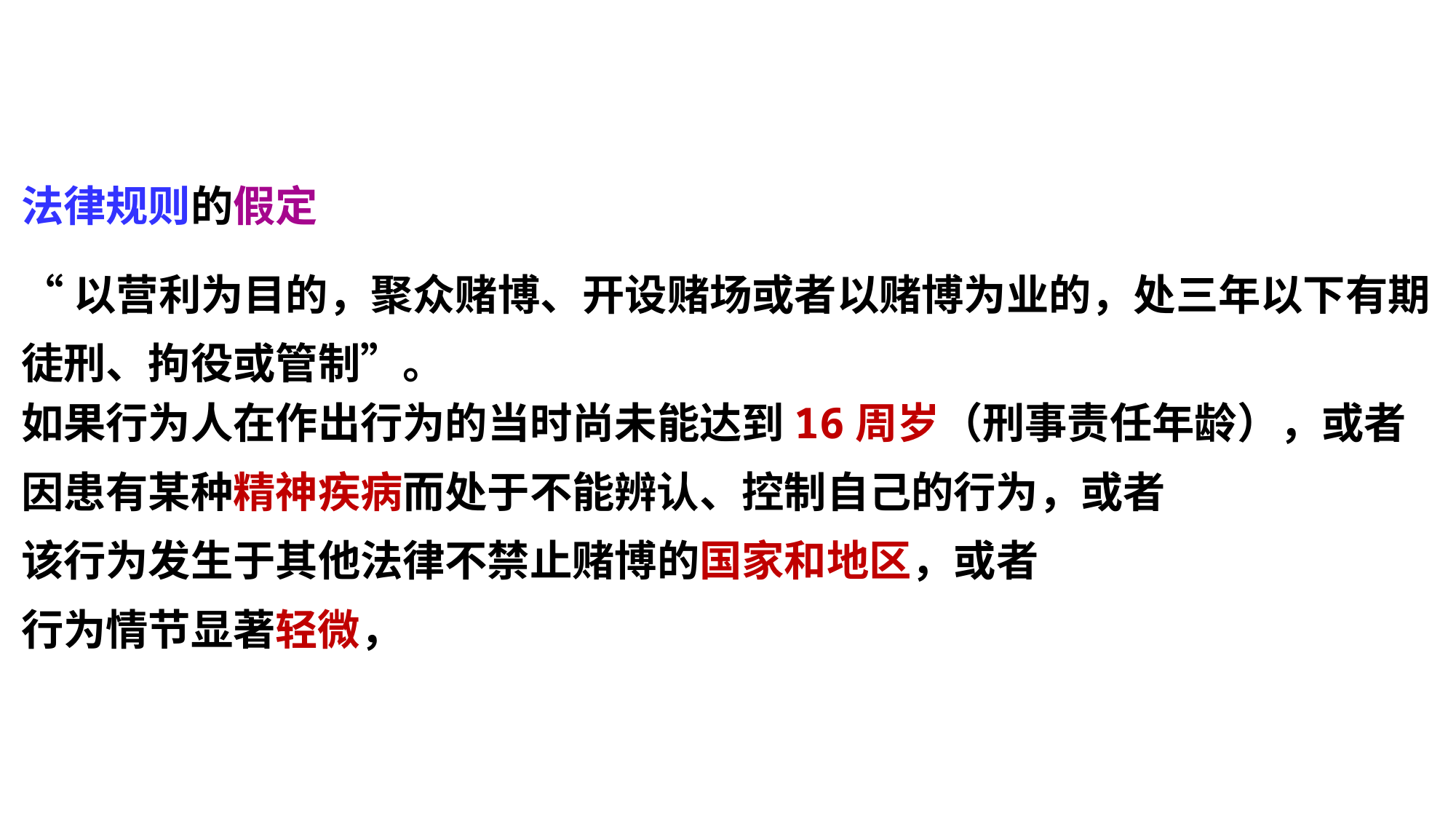

法律规则的假定

“以营利为目的，聚众赌博、开设赌场或者以赌博为业的，处三年以下有期徒刑、拘役或管制”。
如果行为人在作出行为的当时尚未能达到16周岁（刑事责任年龄），或者
因患有某种精神疾病而处于不能辨认、控制自己的行为，或者
该行为发生于其他法律不禁止赌博的国家和地区，或者
行为情节显著轻微，